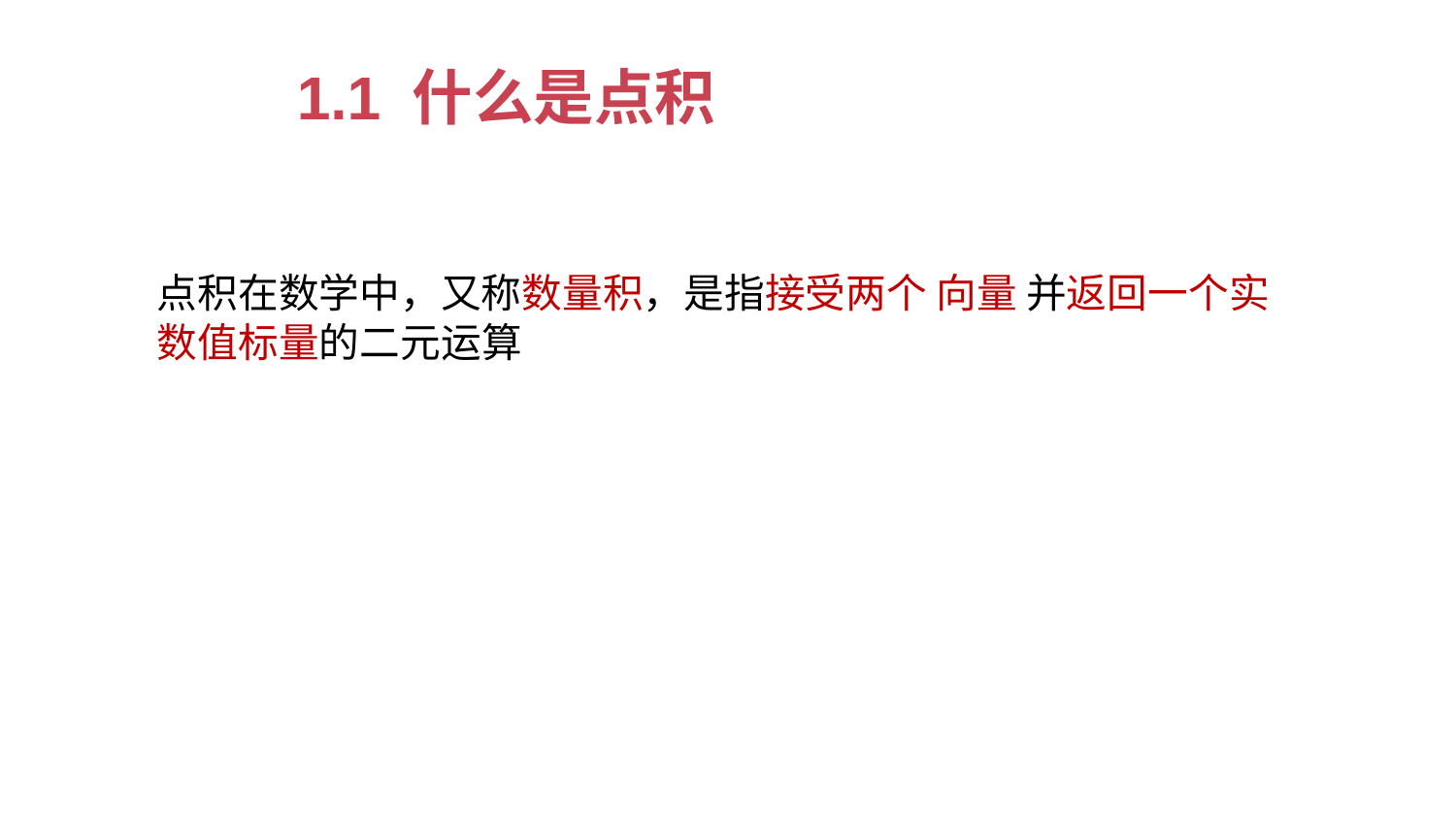

1.1 什么是点积
点积在数学中，又称数量积，是指接受两个 向量 并返回一个实数值标量的二元运算